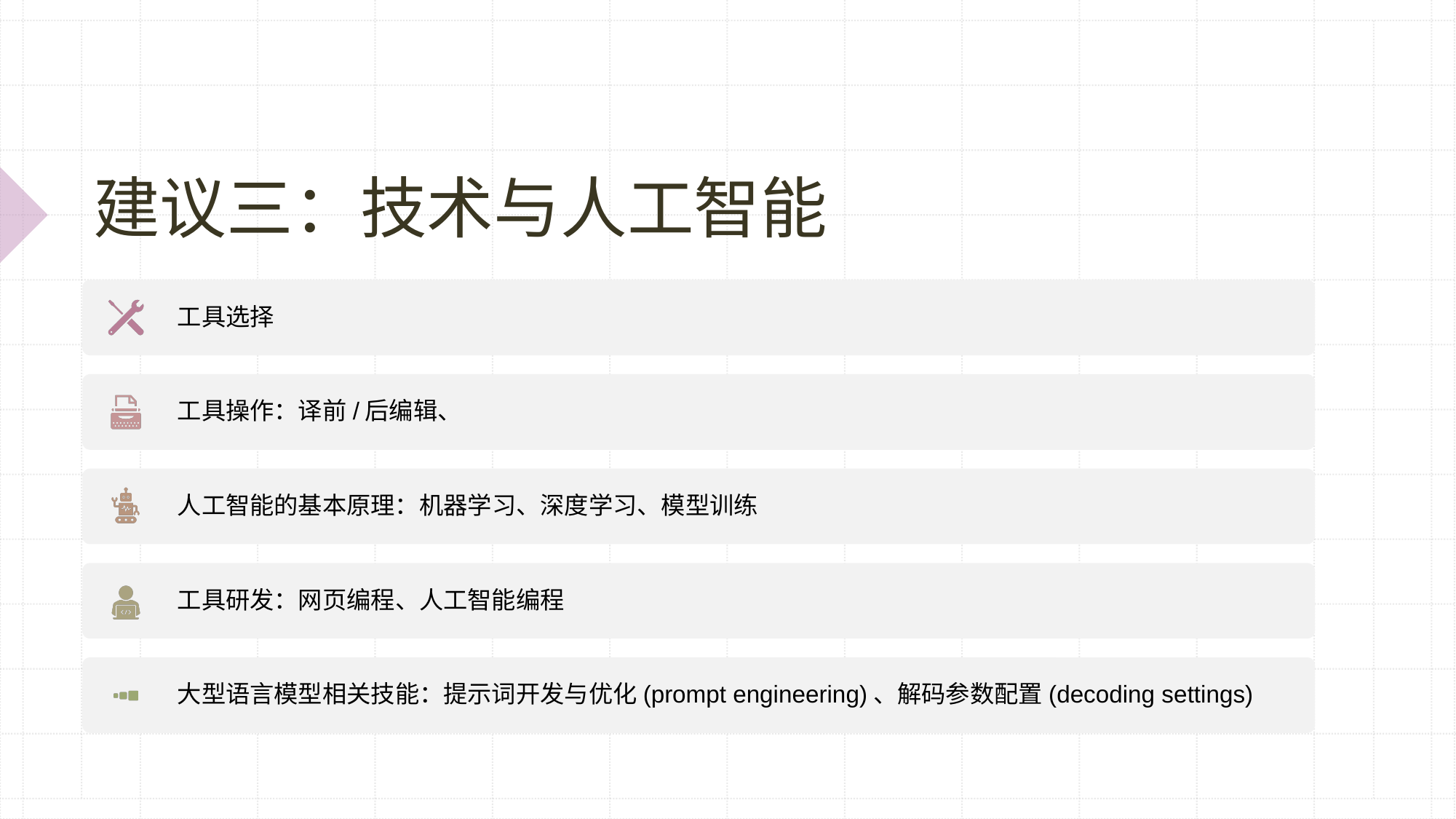

# 建议三：技术与人工智能

工具选择
工具操作：译前/后编辑、
人工智能的基本原理：机器学习、深度学习、模型训练
工具研发：网页编程、人工智能编程
大型语言模型相关技能：提示词开发与优化(prompt engineering)、解码参数配置(decoding settings)